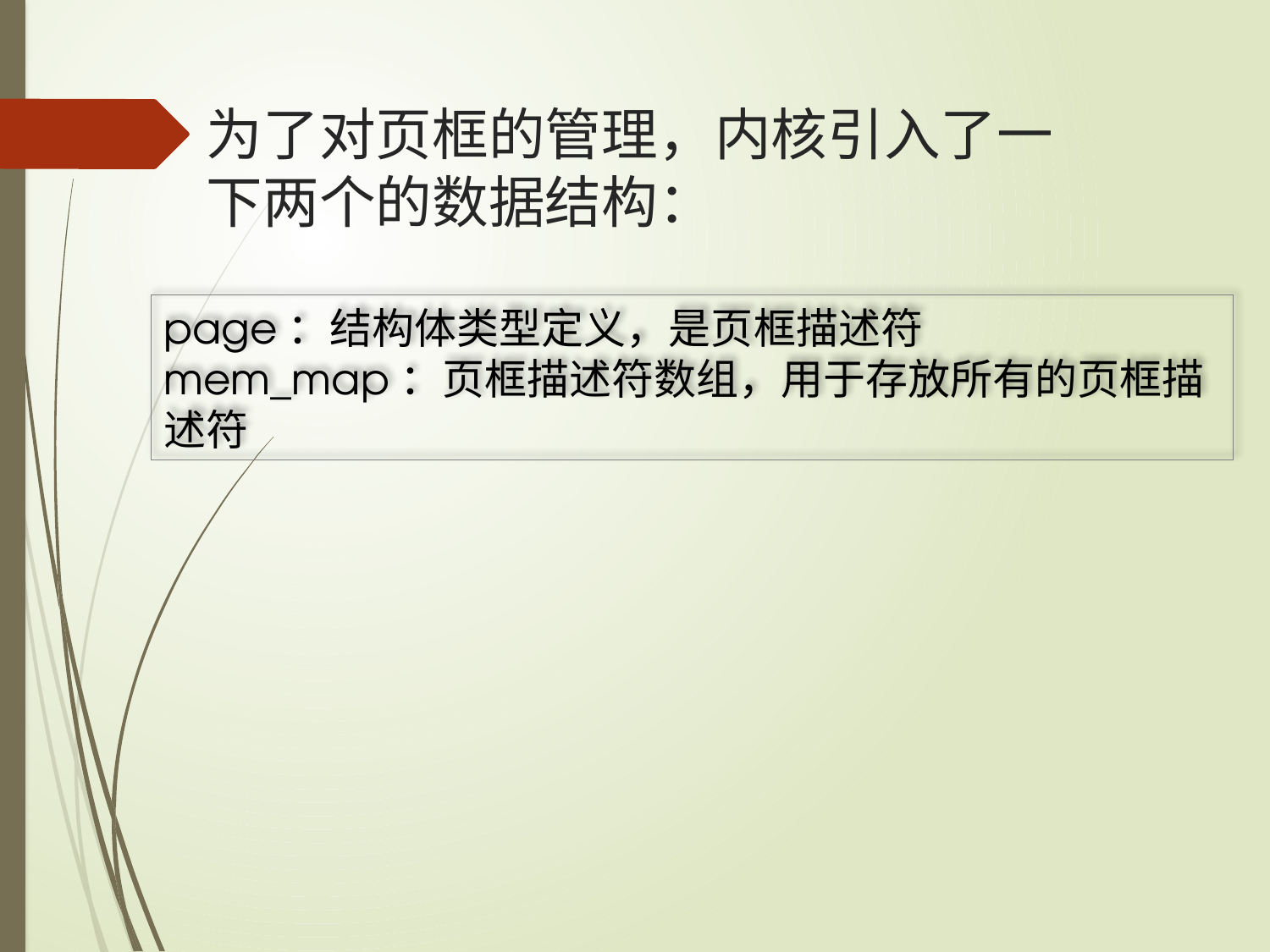

# 为了对页框的管理，内核引入了一下两个的数据结构：
page：结构体类型定义，是页框描述符
mem_map：页框描述符数组，用于存放所有的页框描述符